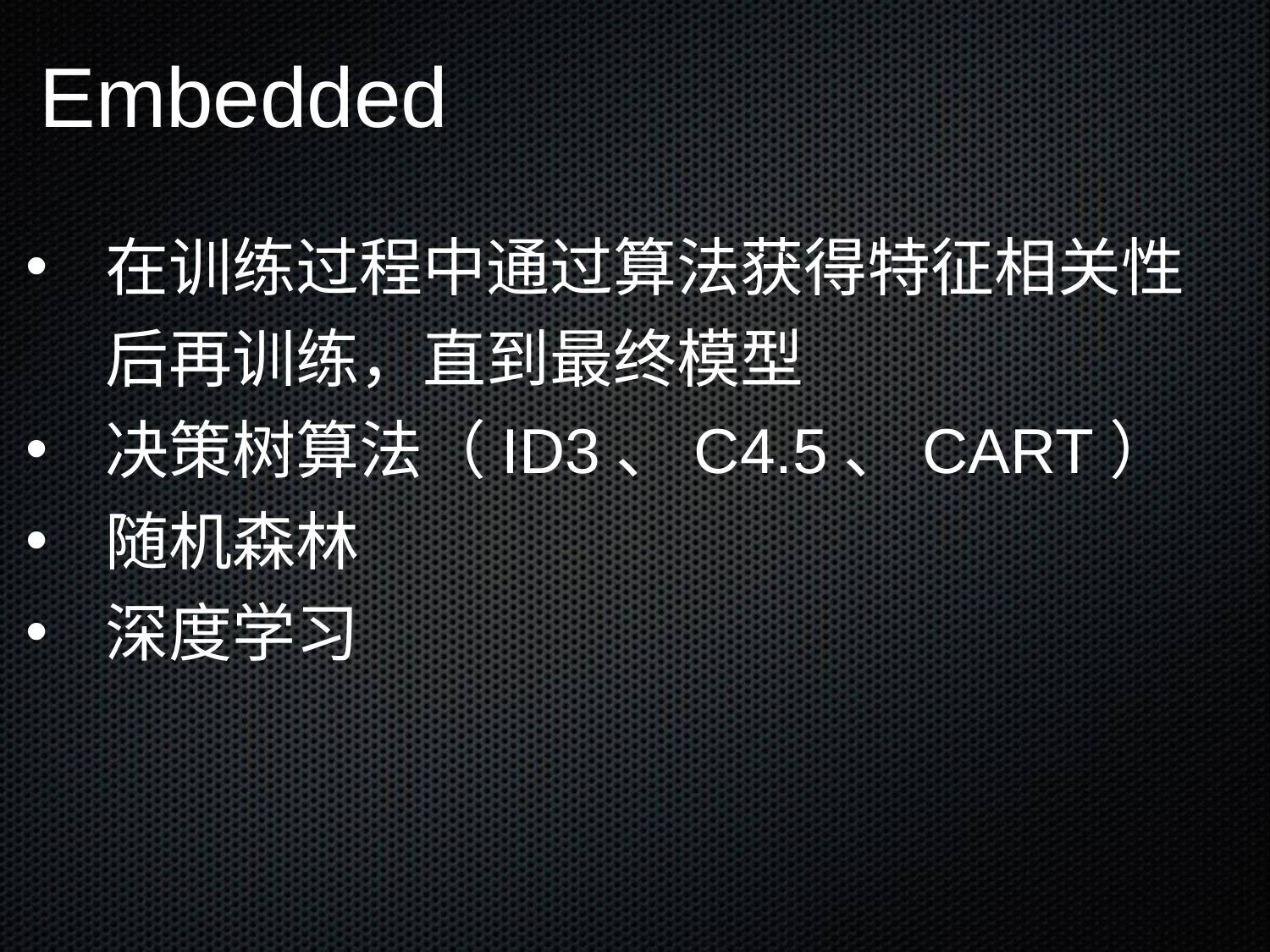

Embedded
在训练过程中通过算法获得特征相关性后再训练，直到最终模型
决策树算法（ID3、C4.5、CART）
随机森林
深度学习